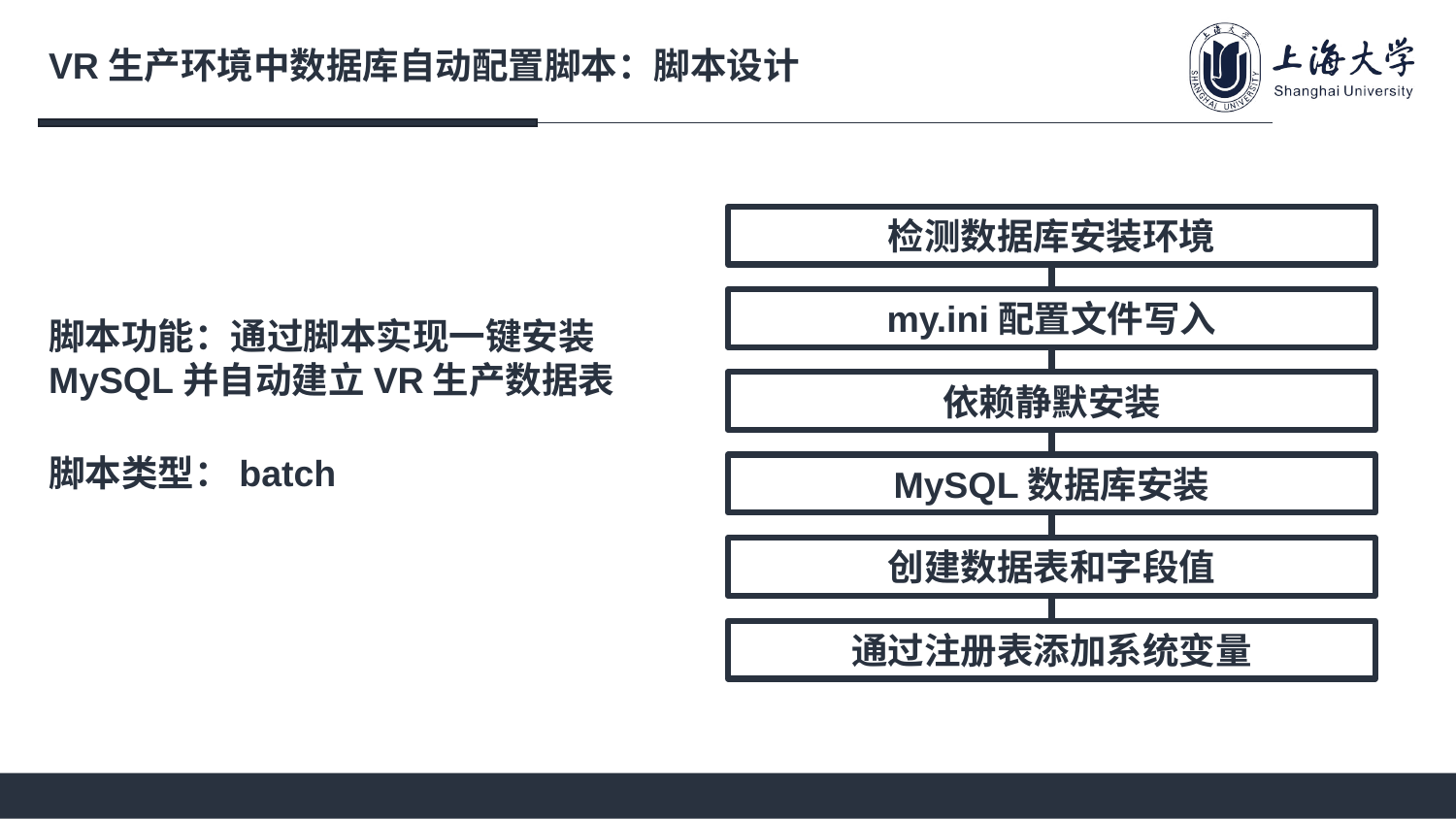

VR生产环境中数据库自动配置脚本：脚本设计
检测数据库安装环境
my.ini配置文件写入
依赖静默安装
MySQL数据库安装
创建数据表和字段值
通过注册表添加系统变量
脚本功能：通过脚本实现一键安装MySQL并自动建立VR生产数据表
脚本类型：batch